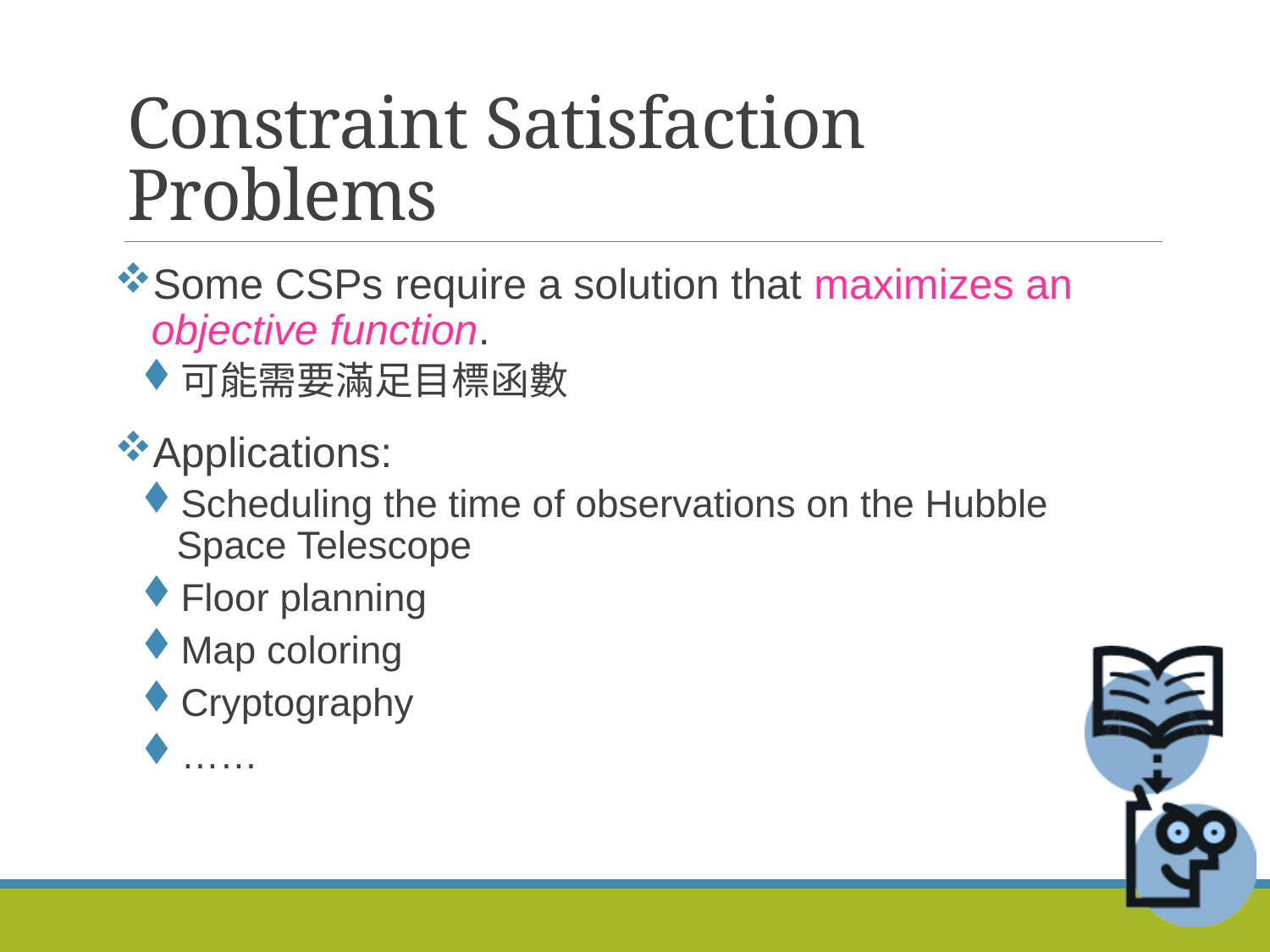

# Constraint Satisfaction Problems
Some CSPs require a solution that maximizes an objective function.
可能需要滿足目標函數
Applications:
Scheduling the time of observations on the Hubble Space Telescope
Floor planning
Map coloring
Cryptography
……